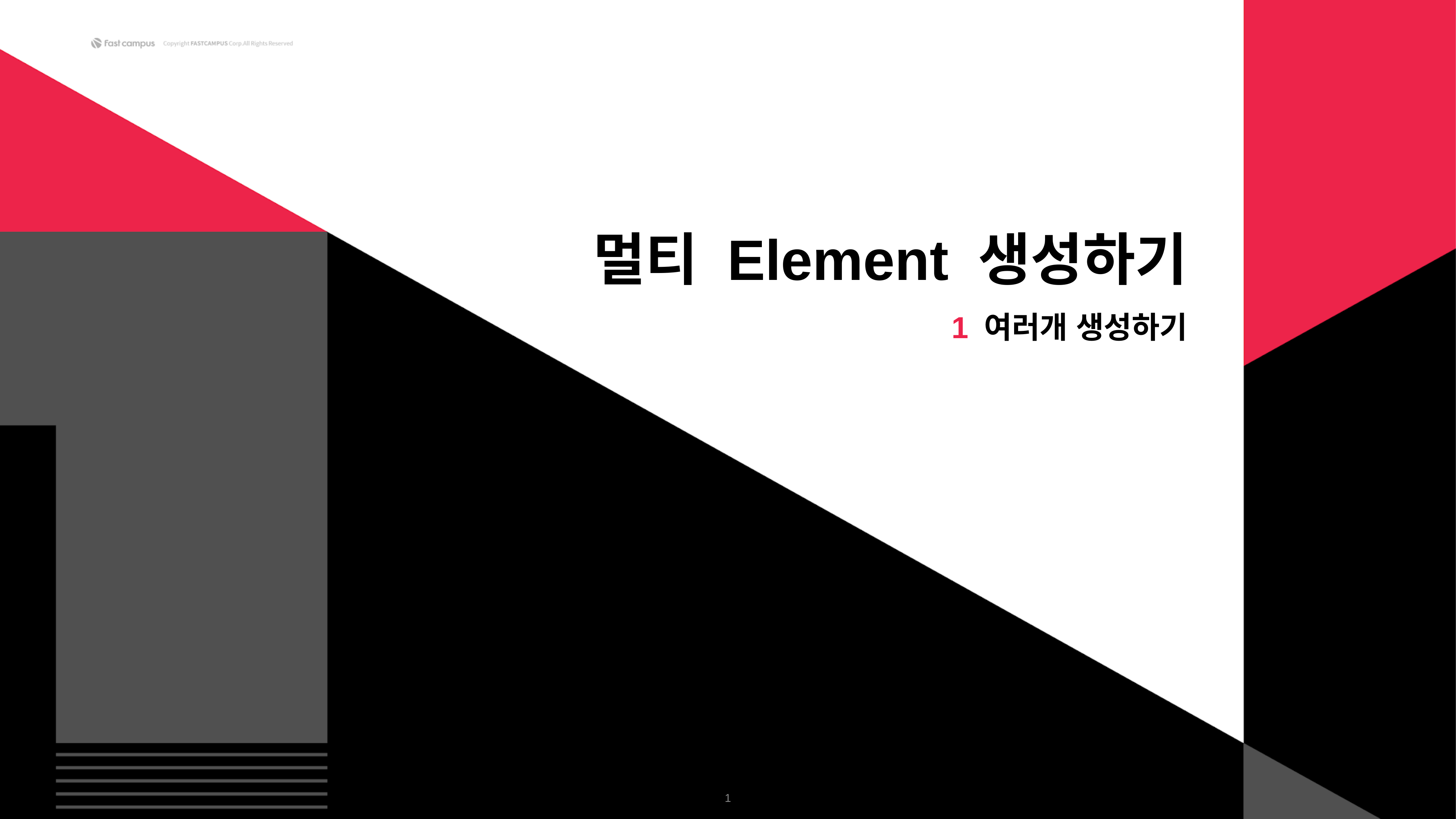

멀티 Element 생성하기

1 여러개 생성하기
1